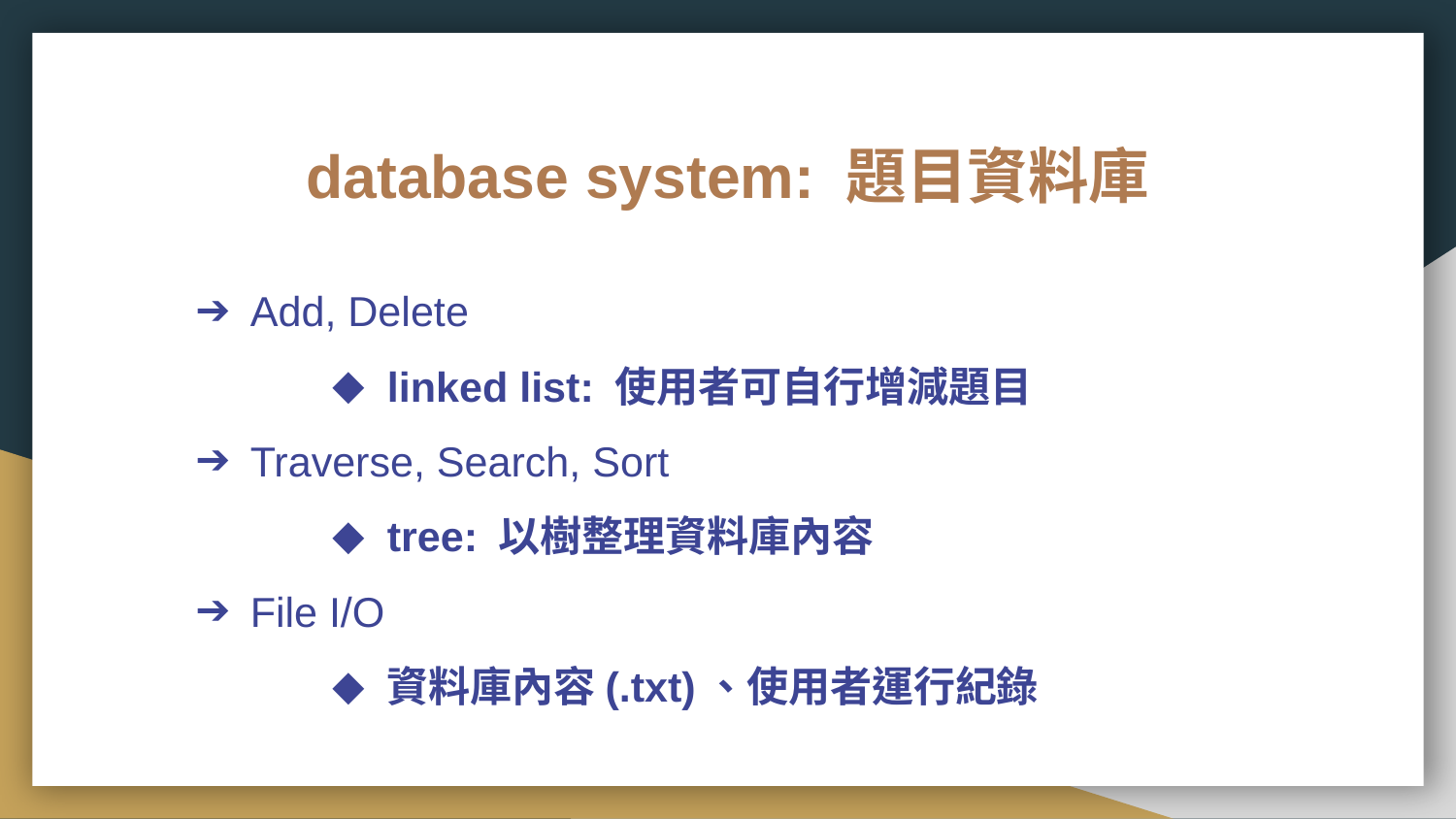

# database system: 題目資料庫
Add, Delete
linked list: 使用者可自行增減題目
Traverse, Search, Sort
tree: 以樹整理資料庫內容
File I/O
資料庫內容(.txt)、使用者運行紀錄